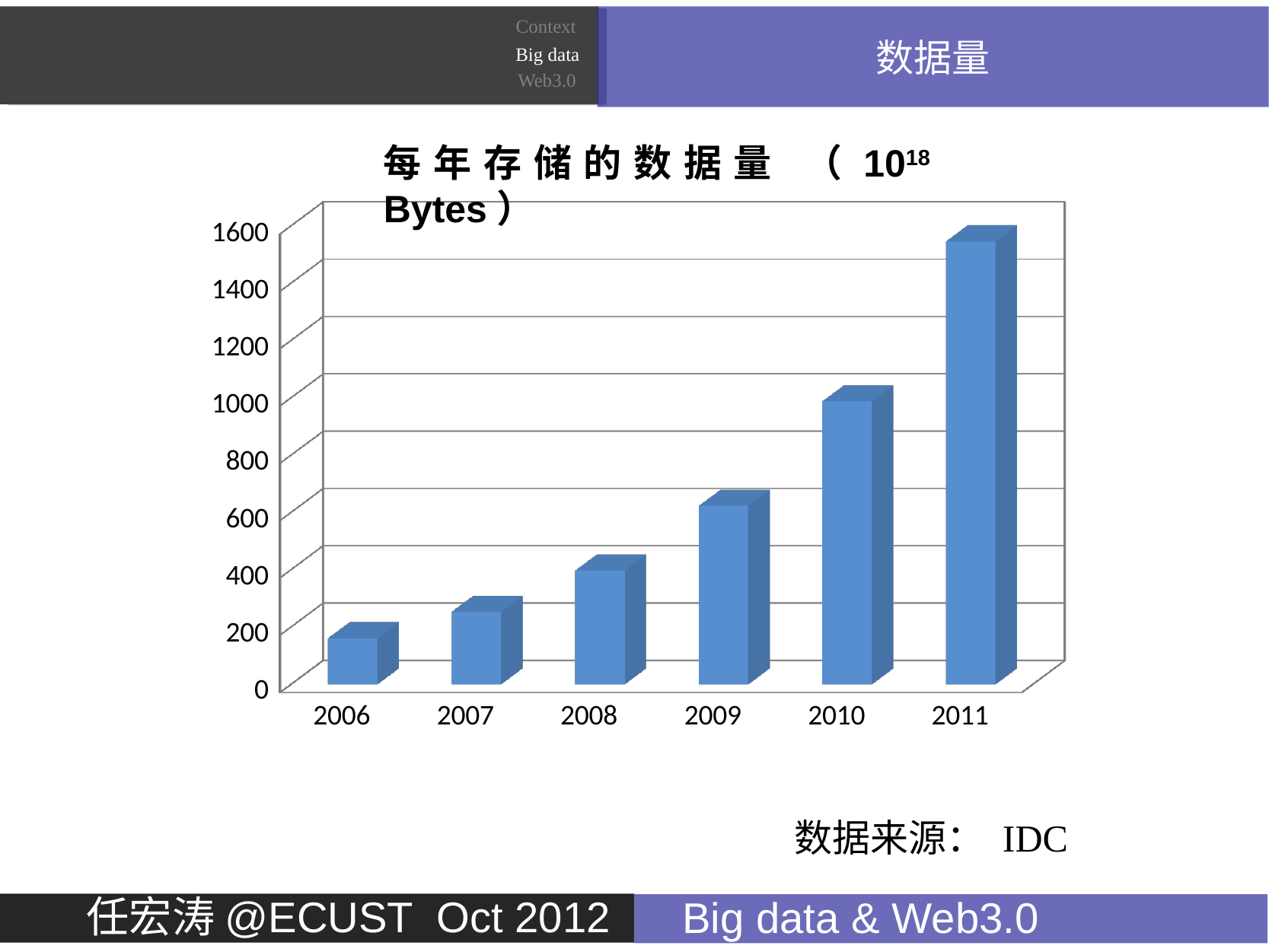

数据量
Context
MCA
Big data
Web3.0
每年存储的数据量 （1018   Bytes）

[unsupported chart]

数据来源： IDC
        任宏涛@ECUST  Oct 2012
    Big data & Web3.0